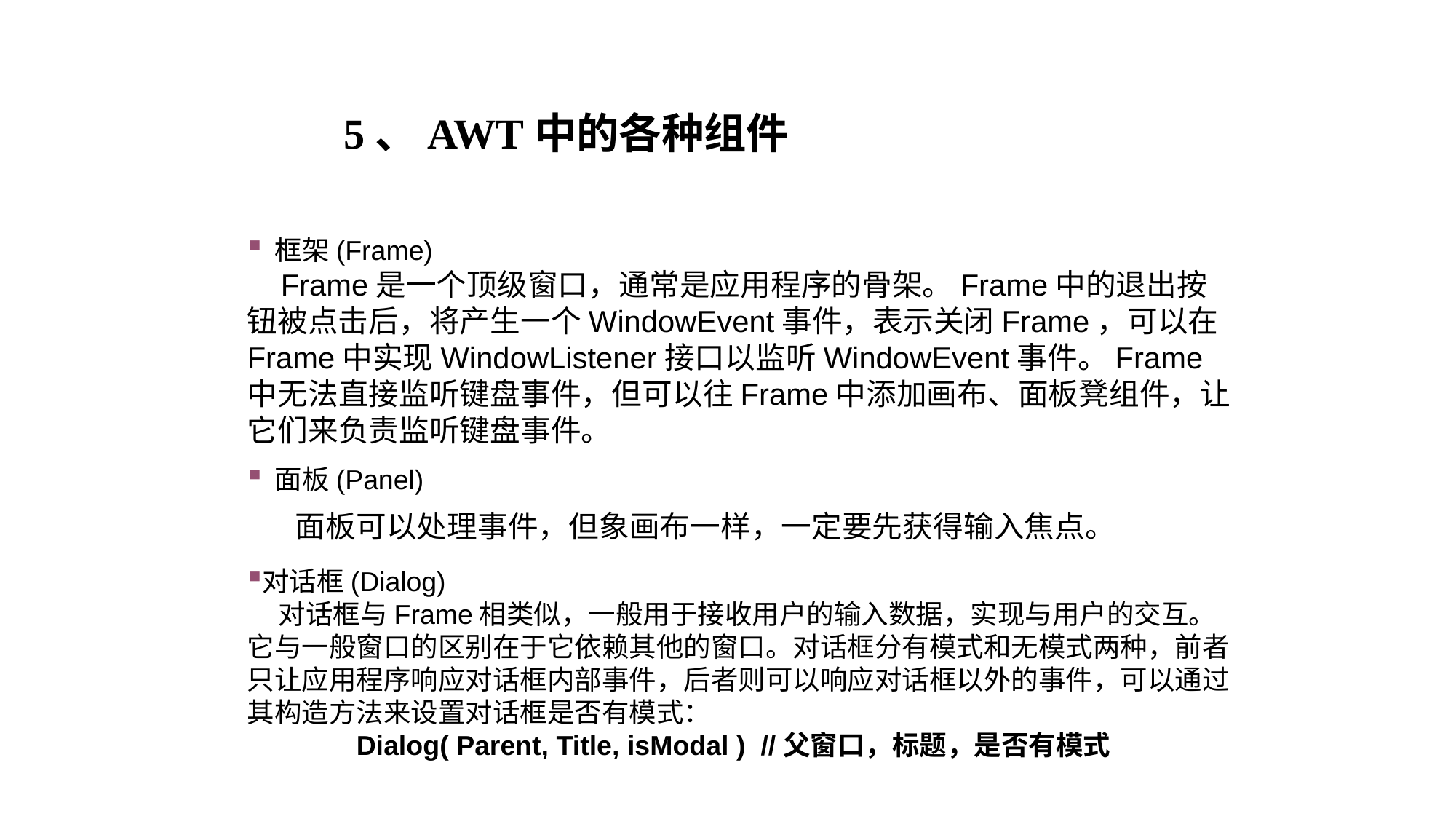

5、AWT中的各种组件
 框架(Frame)
    Frame是一个顶级窗口，通常是应用程序的骨架。Frame中的退出按钮被点击后，将产生一个WindowEvent事件，表示关闭Frame，可以在Frame中实现WindowListener接口以监听WindowEvent事件。Frame中无法直接监听键盘事件，但可以往Frame中添加画布、面板凳组件，让它们来负责监听键盘事件。

 面板(Panel)
    面板可以处理事件，但象画布一样，一定要先获得输入焦点。

对话框(Dialog)
    对话框与Frame相类似，一般用于接收用户的输入数据，实现与用户的交互。它与一般窗口的区别在于它依赖其他的窗口。对话框分有模式和无模式两种，前者只让应用程序响应对话框内部事件，后者则可以响应对话框以外的事件，可以通过其构造方法来设置对话框是否有模式：
	Dialog( Parent, Title, isModal )  //父窗口，标题，是否有模式